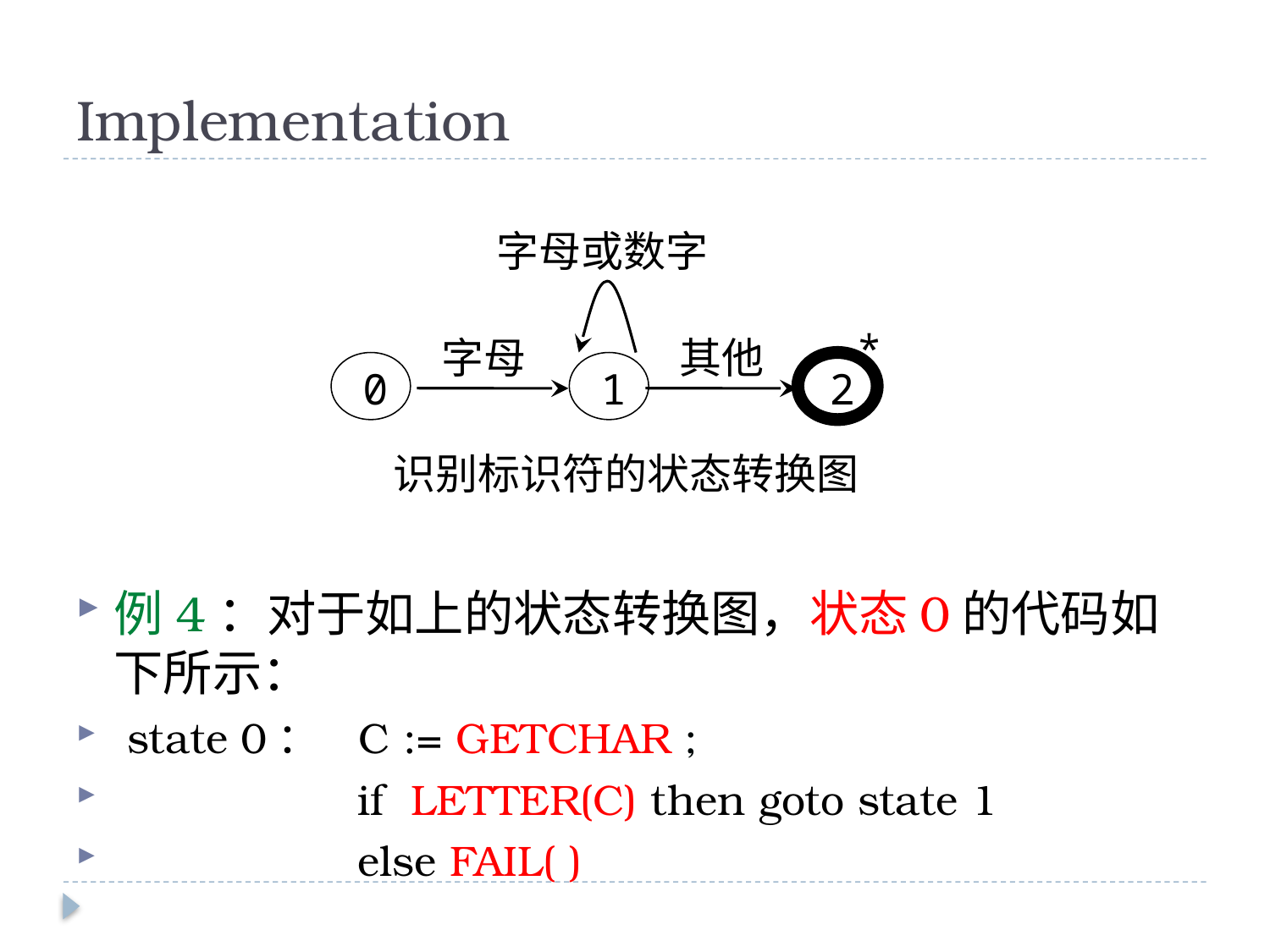

# Implementation
字母或数字

字母
其他
*
0
1
2

识别标识符的状态转换图
例4：对于如上的状态转换图，状态0的代码如下所示：
 state 0：   C := GETCHAR ;
                  if  LETTER(C) then goto state 1
                  else FAIL( )

28